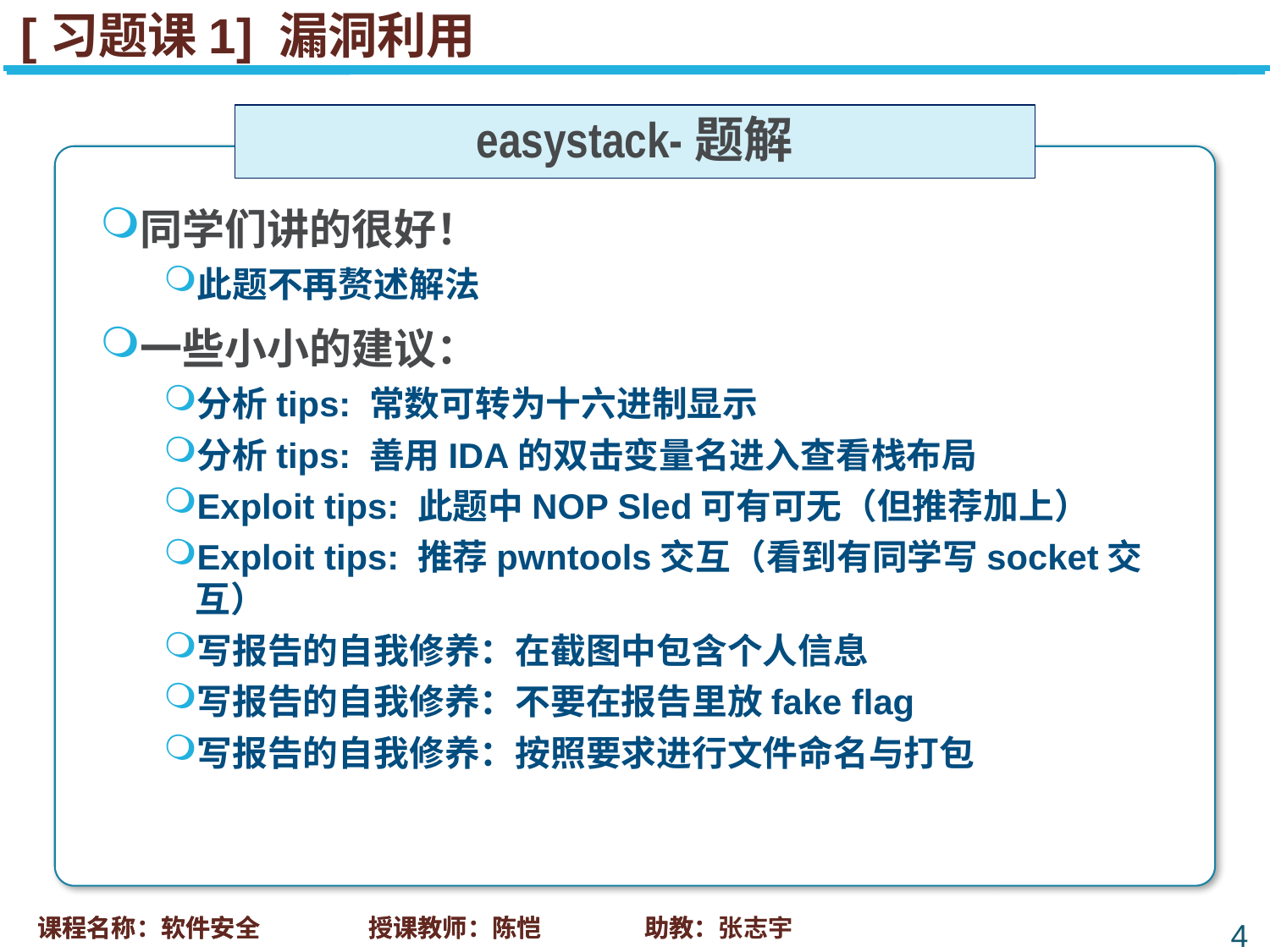

[习题课1] 漏洞利用
easystack-题解
同学们讲的很好！
此题不再赘述解法
一些小小的建议：
分析tips: 常数可转为十六进制显示
分析tips: 善用IDA的双击变量名进入查看栈布局
Exploit tips: 此题中NOP Sled可有可无（但推荐加上）
Exploit tips: 推荐pwntools交互（看到有同学写socket交互）
写报告的自我修养：在截图中包含个人信息
写报告的自我修养：不要在报告里放fake flag
写报告的自我修养：按照要求进行文件命名与打包
课程名称：软件安全                   授课教师：陈恺                  助教：
4